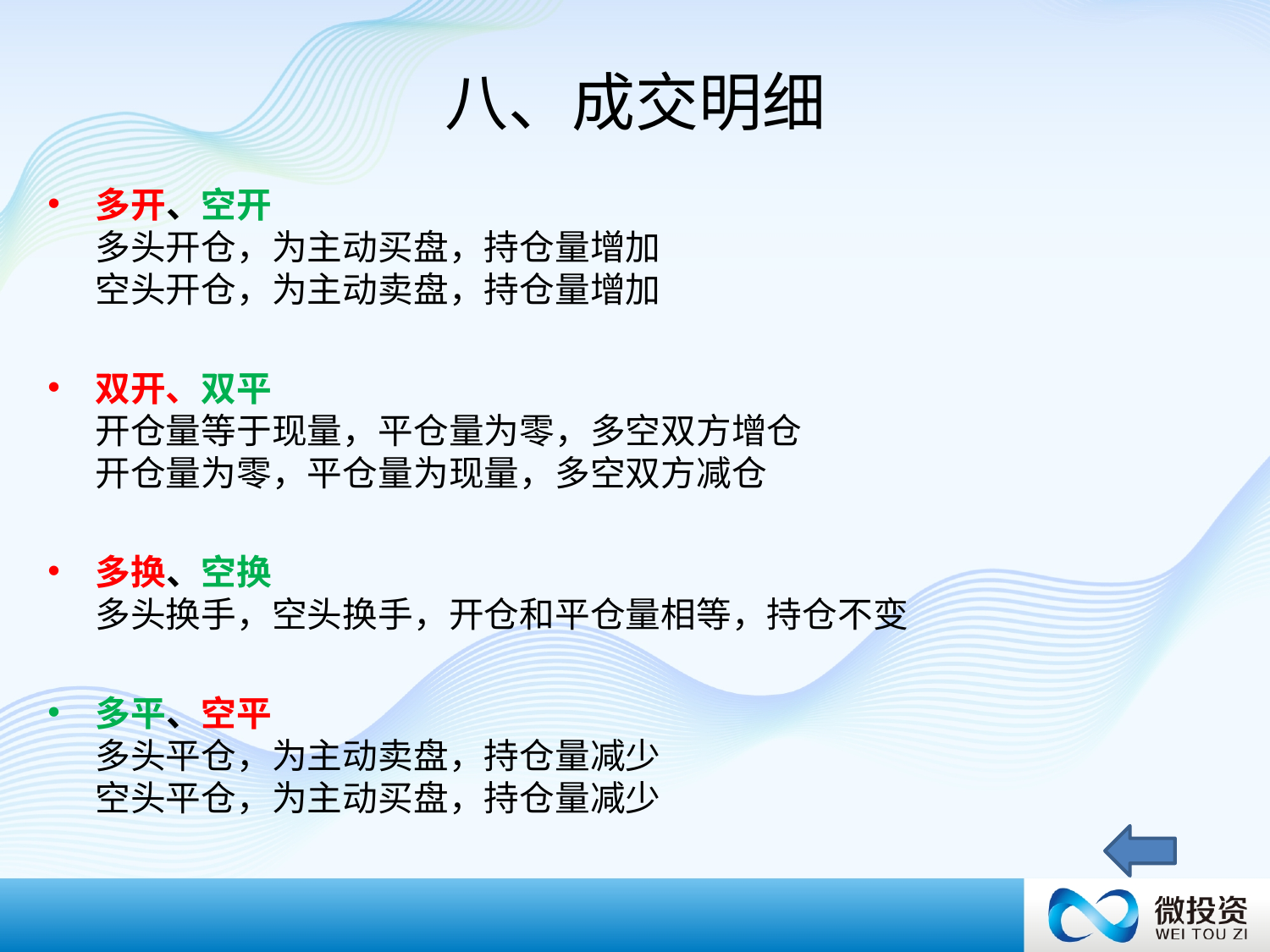

# 八、成交明细
多开、空开
多头开仓，为主动买盘，持仓量增加
空头开仓，为主动卖盘，持仓量增加

双开、双平
开仓量等于现量，平仓量为零，多空双方增仓
开仓量为零，平仓量为现量，多空双方减仓

多换、空换
多头换手，空头换手，开仓和平仓量相等，持仓不变

多平、空平
多头平仓，为主动卖盘，持仓量减少
空头平仓，为主动买盘，持仓量减少